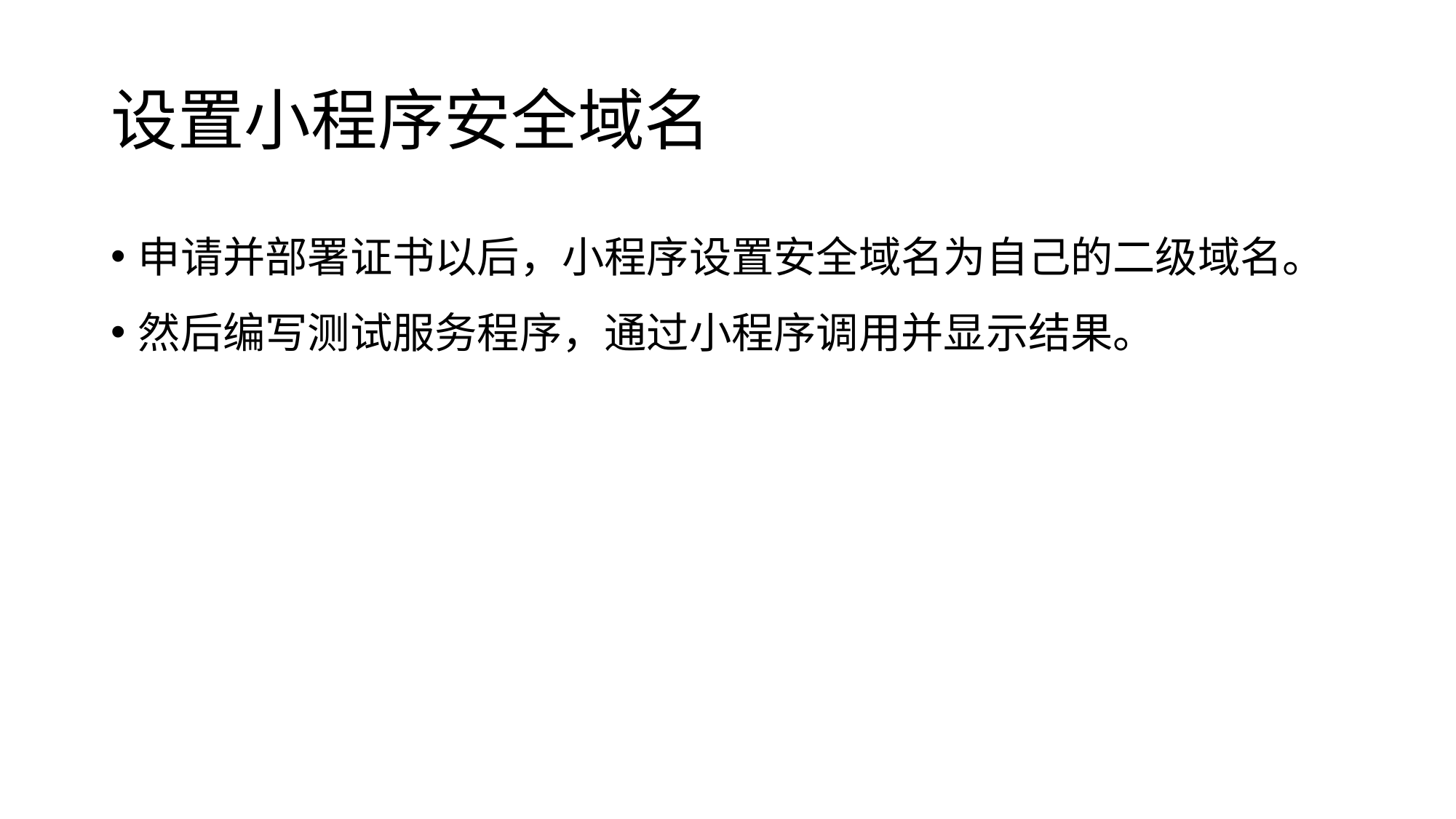

# 设置小程序安全域名
申请并部署证书以后，小程序设置安全域名为自己的二级域名。
然后编写测试服务程序，通过小程序调用并显示结果。